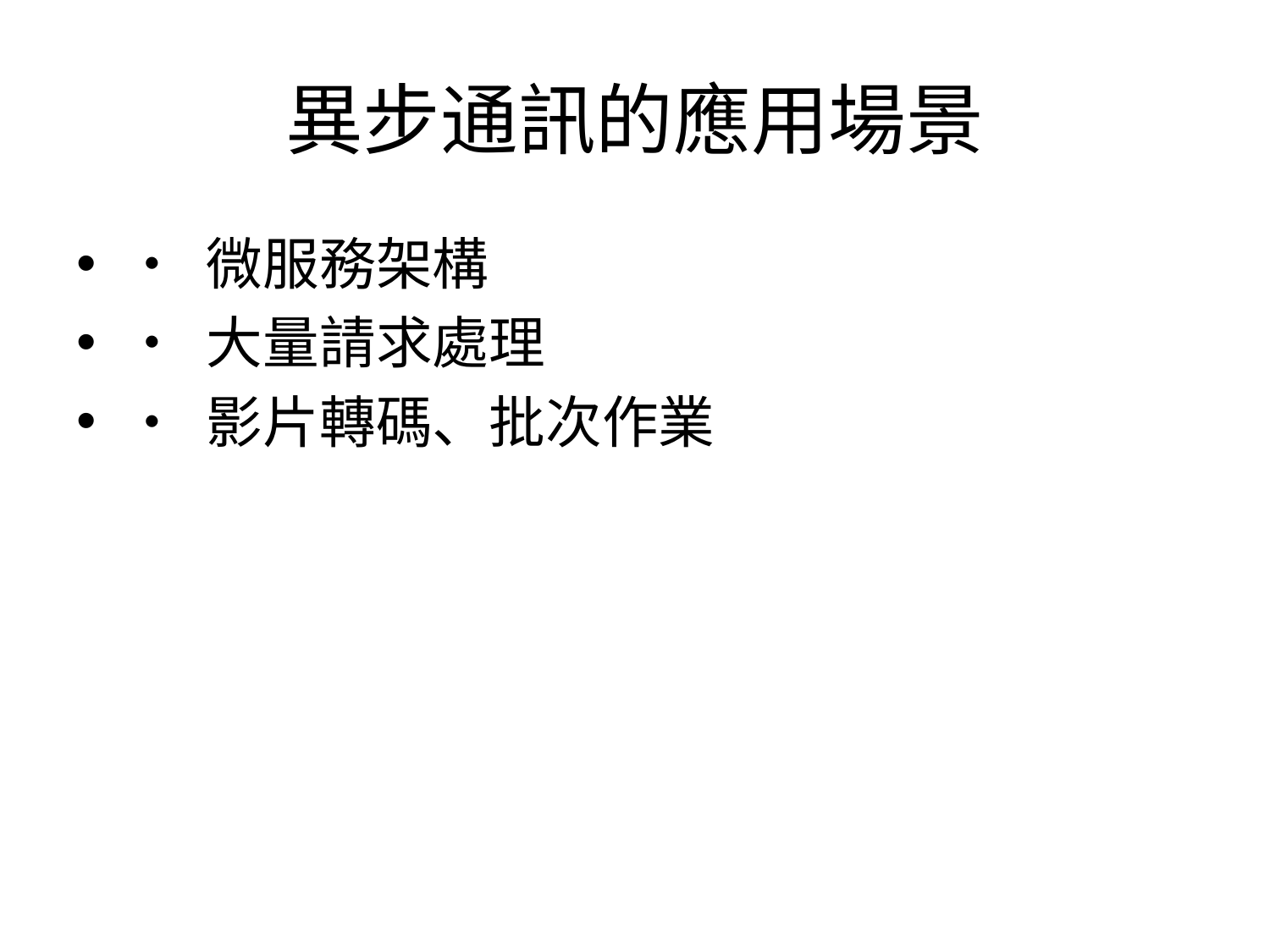

# 異步通訊的應用場景
• 微服務架構
• 大量請求處理
• 影片轉碼、批次作業